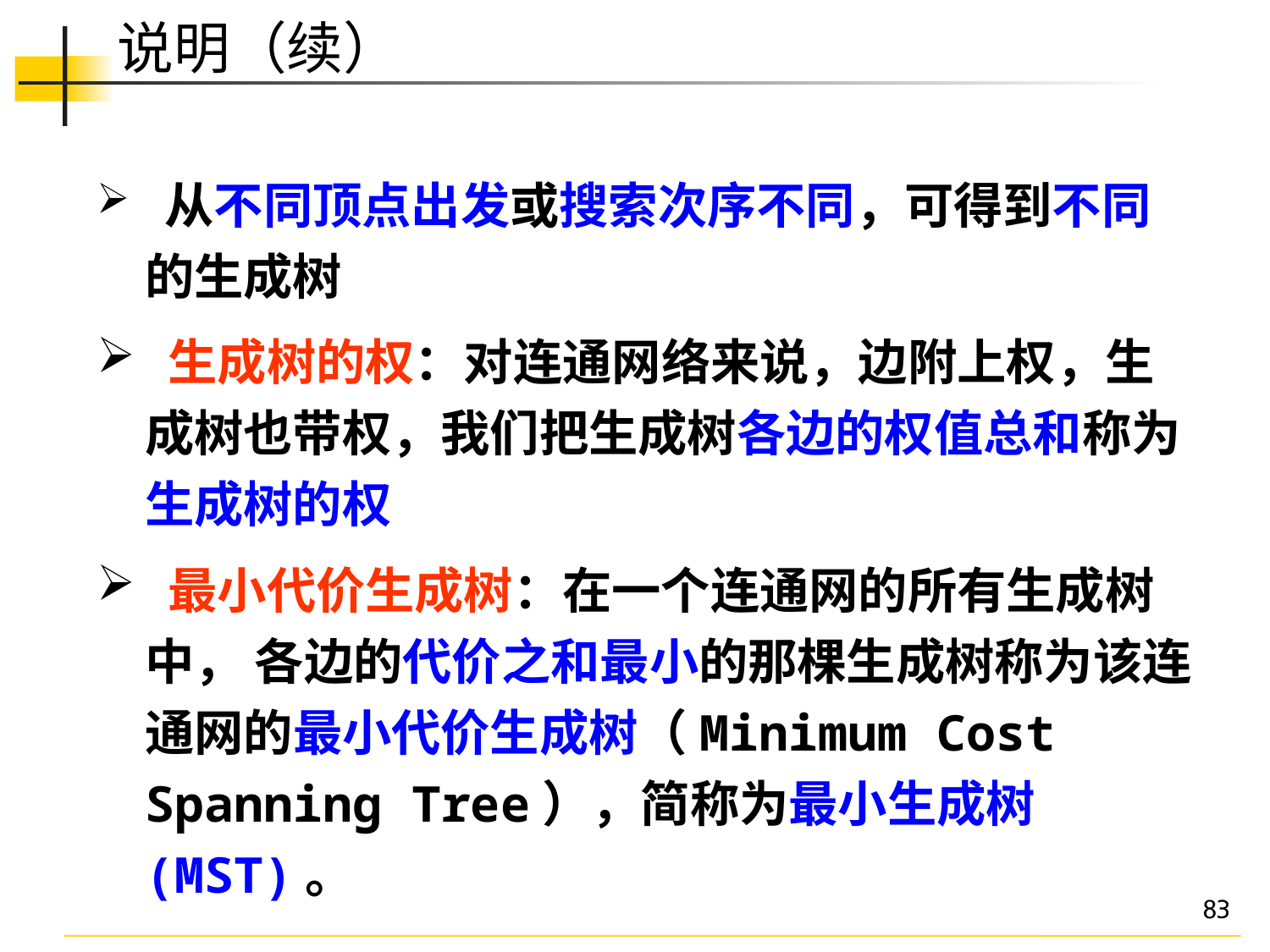

说明（续）
 从不同顶点出发或搜索次序不同，可得到不同的生成树
 生成树的权：对连通网络来说，边附上权，生成树也带权，我们把生成树各边的权值总和称为生成树的权
 最小代价生成树：在一个连通网的所有生成树中， 各边的代价之和最小的那棵生成树称为该连通网的最小代价生成树（Minimum Cost Spanning Tree），简称为最小生成树(MST)。
83